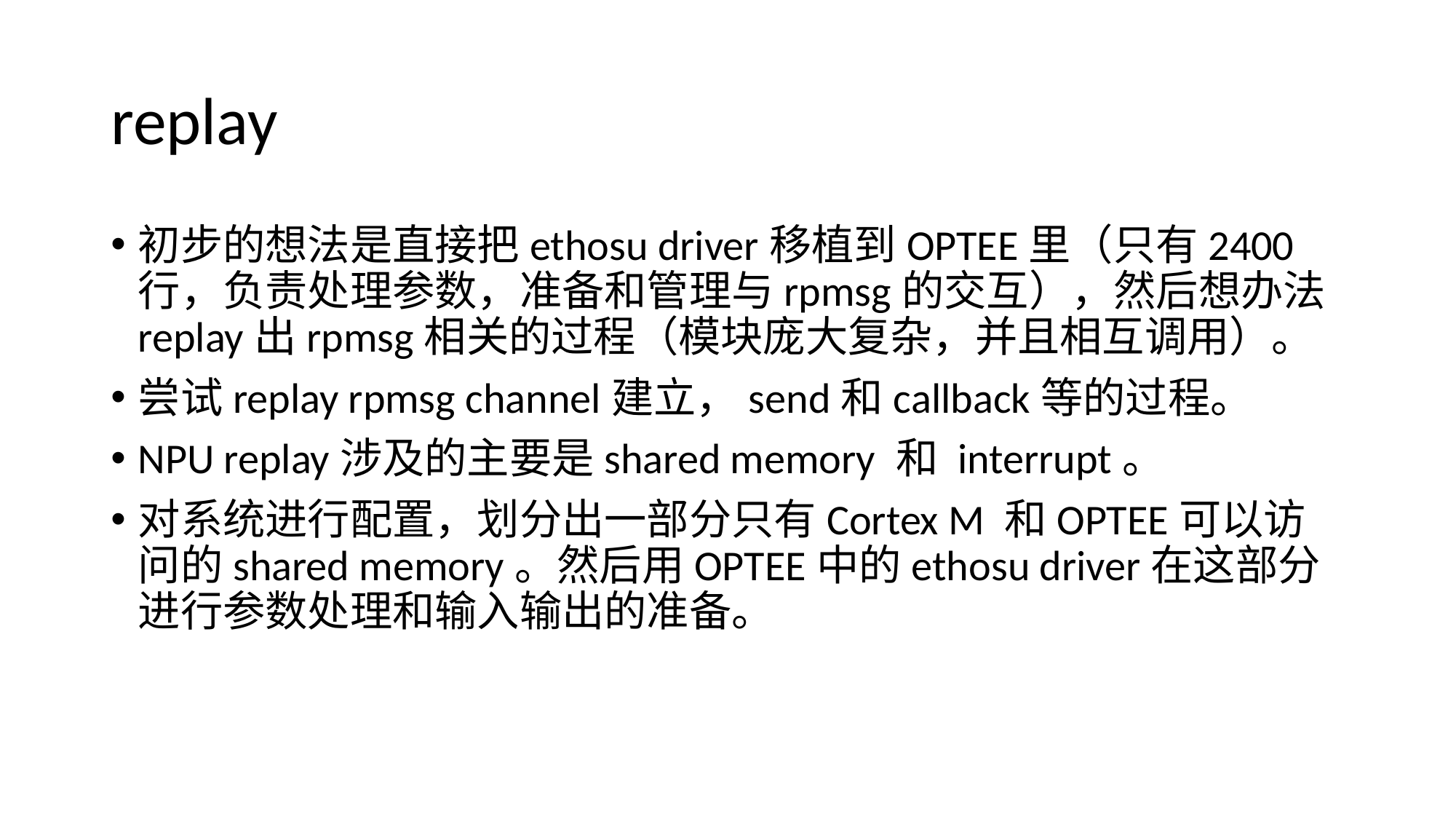

# replay
初步的想法是直接把ethosu driver移植到OPTEE里（只有2400行，负责处理参数，准备和管理与rpmsg的交互），然后想办法replay出rpmsg相关的过程（模块庞大复杂，并且相互调用）。
尝试replay rpmsg channel建立，send和callback等的过程。
NPU replay涉及的主要是shared memory 和 interrupt。
对系统进行配置，划分出一部分只有Cortex M 和OPTEE可以访问的shared memory。然后用OPTEE中的ethosu driver在这部分进行参数处理和输入输出的准备。